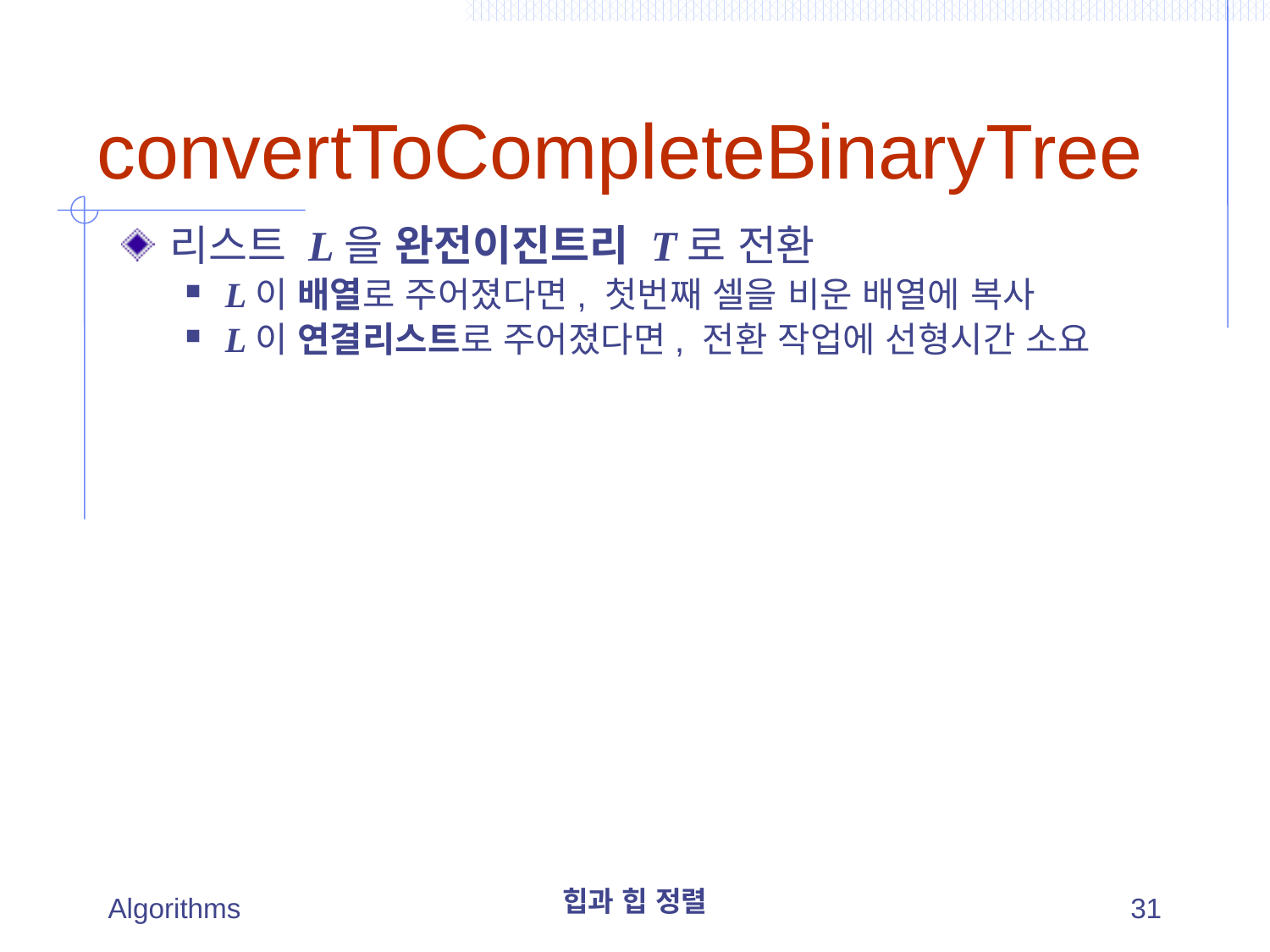

# convertToCompleteBinaryTree
리스트 L을 완전이진트리 T로 전환
L이 배열로 주어졌다면, 첫번째 셀을 비운 배열에 복사
L이 연결리스트로 주어졌다면, 전환 작업에 선형시간 소요
Algorithms
힙과 힙 정렬
31